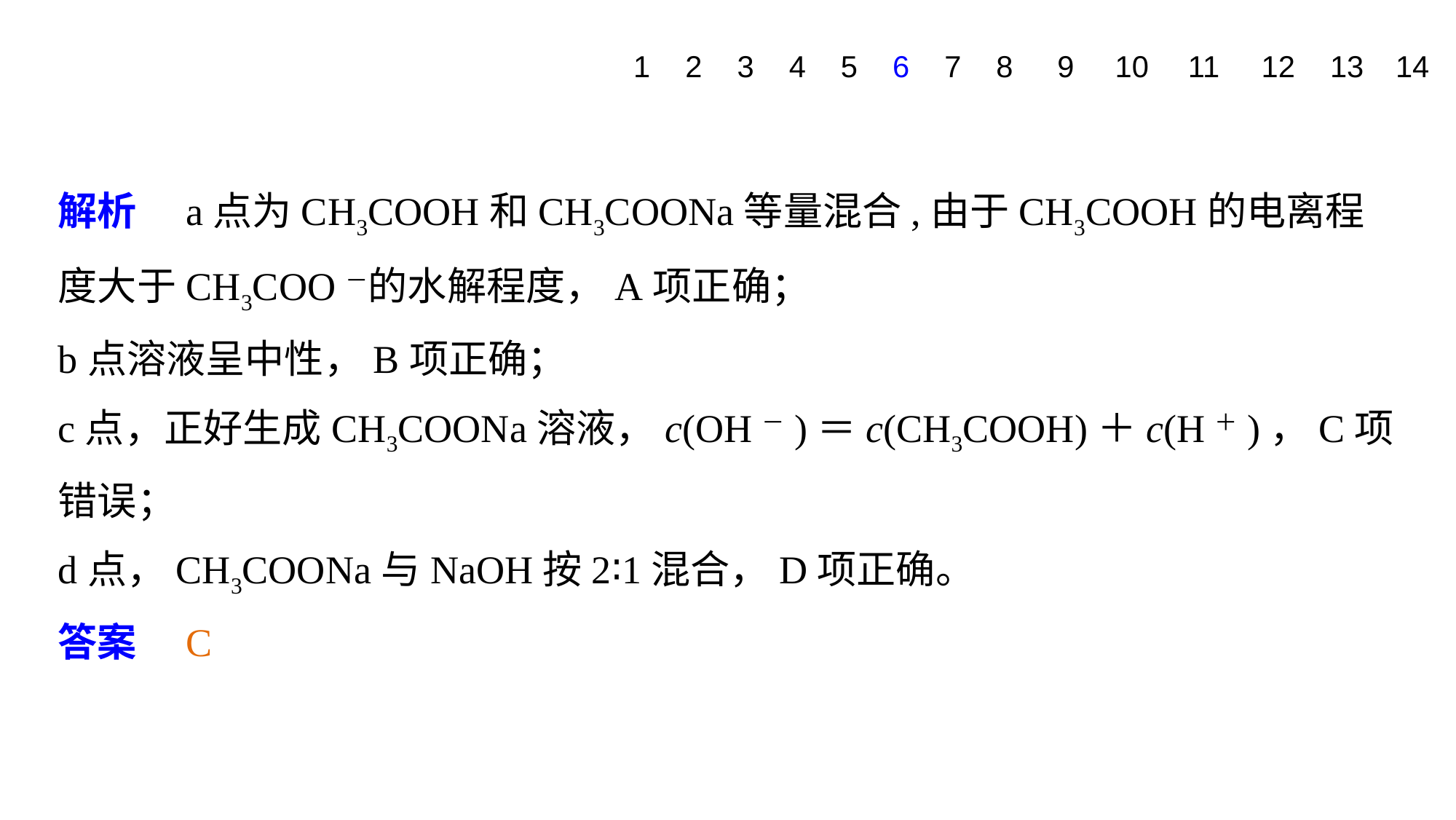

1
2
3
4
5
6
7
8
9
10
11
12
13
14
解析　a点为CH3COOH和CH3COONa等量混合,由于CH3COOH的电离程度大于CH3COO－的水解程度，A项正确；
b点溶液呈中性，B项正确；
c点，正好生成CH3COONa溶液，c(OH－)＝c(CH3COOH)＋c(H＋)，C项错误；
d点，CH3COONa与NaOH按2∶1混合，D项正确。
答案　C